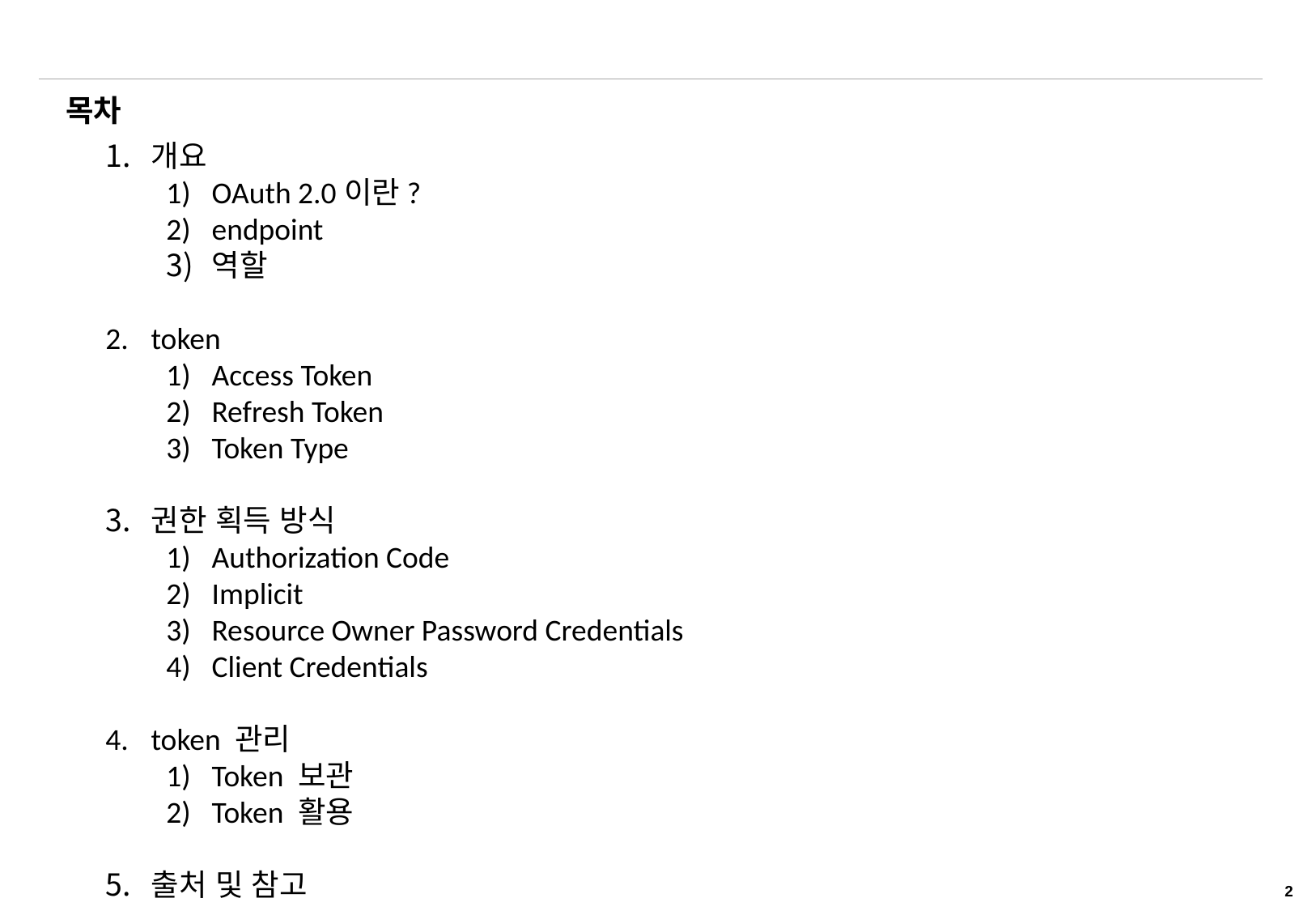

목차
개요
OAuth 2.0이란?
endpoint
역할

token
Access Token
Refresh Token
Token Type

권한 획득 방식
Authorization Code
Implicit
Resource Owner Password Credentials
Client Credentials

token 관리
Token 보관
Token 활용

출처 및 참고